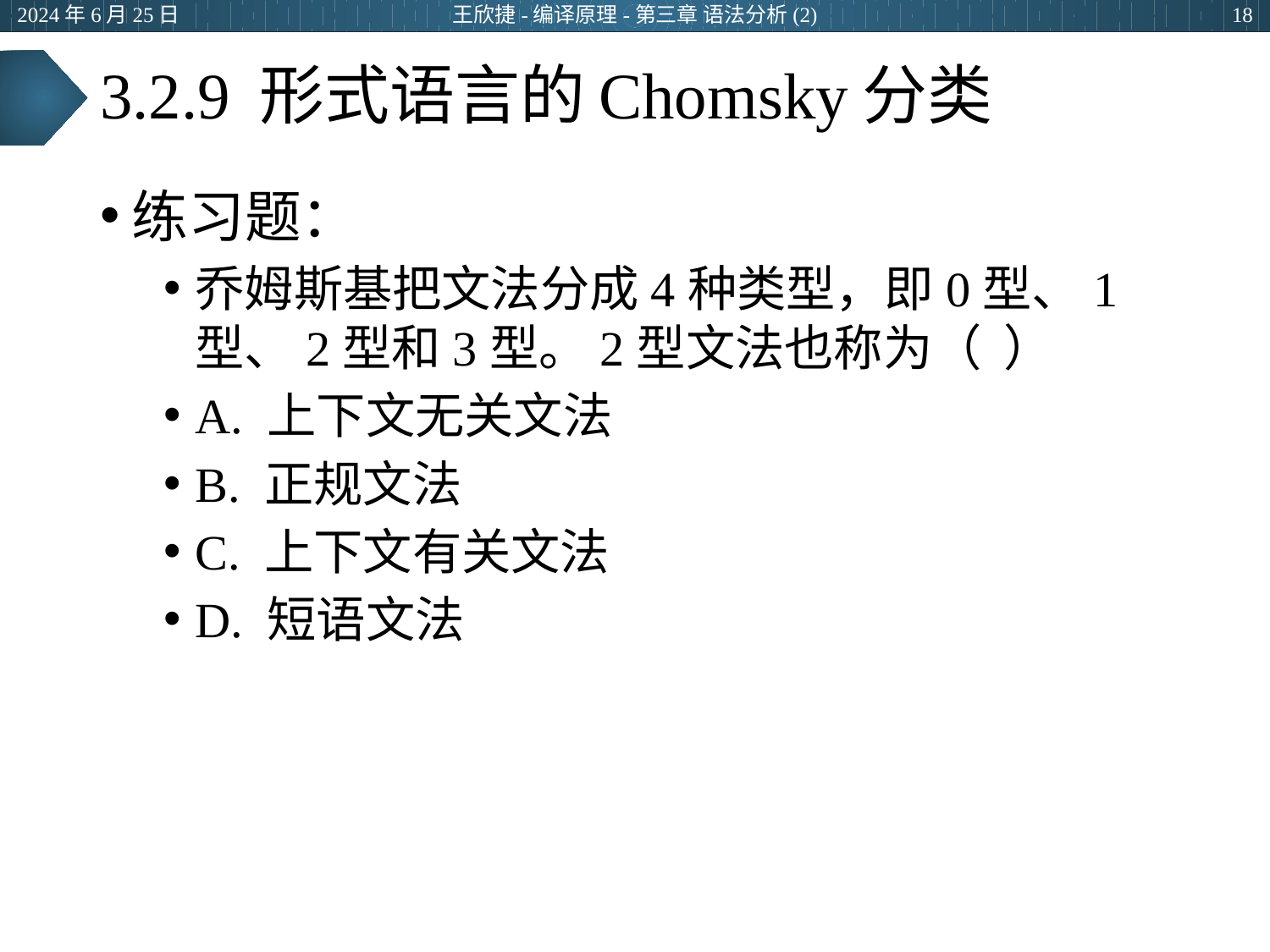

2024年6月25日
王欣捷-编译原理-第三章 语法分析(2)
18
# 3.2.9 形式语言的Chomsky分类
练习题：
乔姆斯基把文法分成4种类型，即0型、1型、2型和3型。2型文法也称为（  ）
A. 上下文无关文法
B. 正规文法
C. 上下文有关文法
D. 短语文法